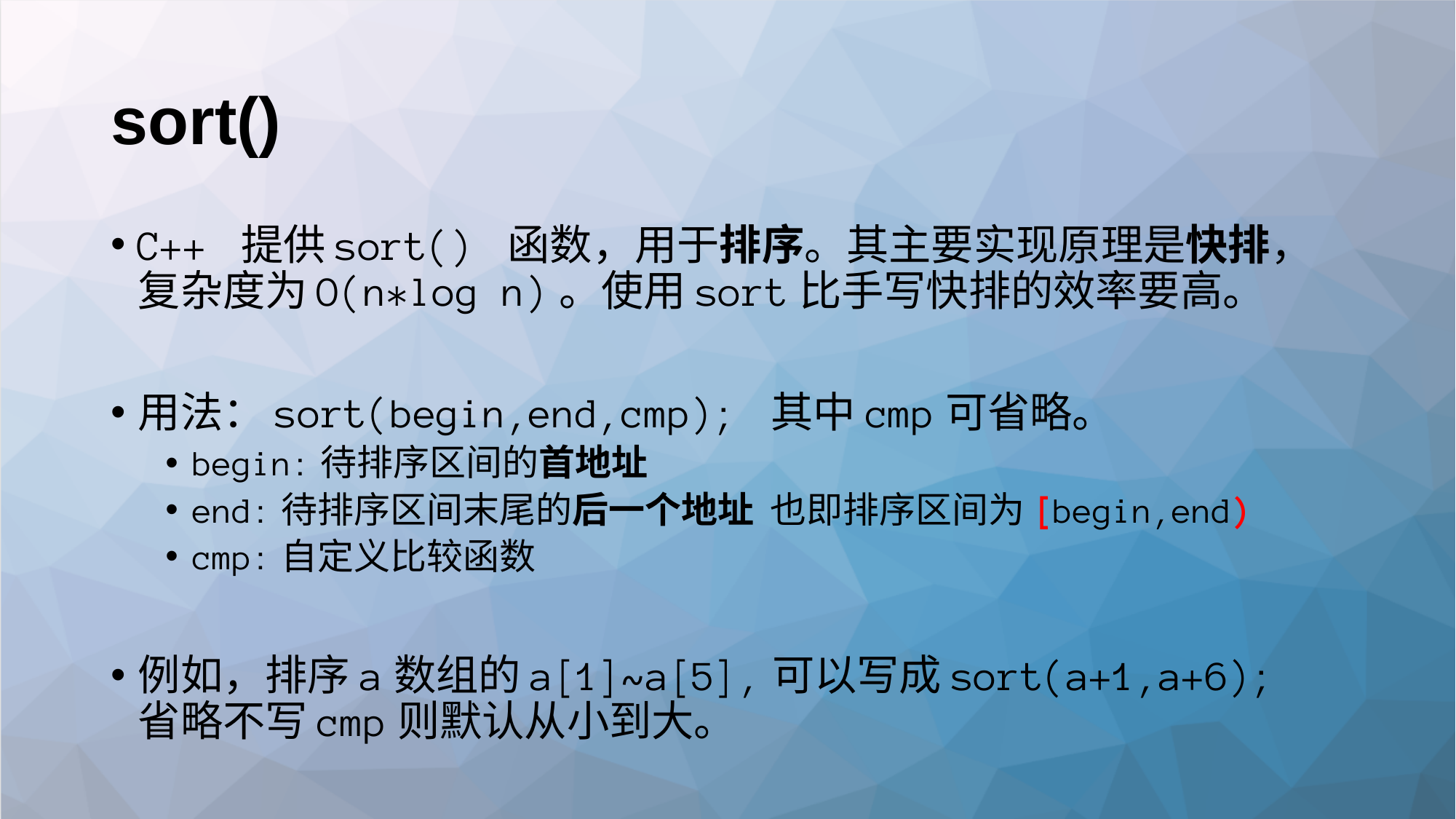

# sort()
C++ 提供sort() 函数，用于排序。其主要实现原理是快排，复杂度为O(n*log n)。使用sort比手写快排的效率要高。

用法：sort(begin,end,cmp); 其中cmp可省略。
begin:待排序区间的首地址
end:待排序区间末尾的后一个地址  也即排序区间为[begin,end)
cmp:自定义比较函数

例如，排序a数组的a[1]~a[5],可以写成sort(a+1,a+6);
省略不写cmp则默认从小到大。